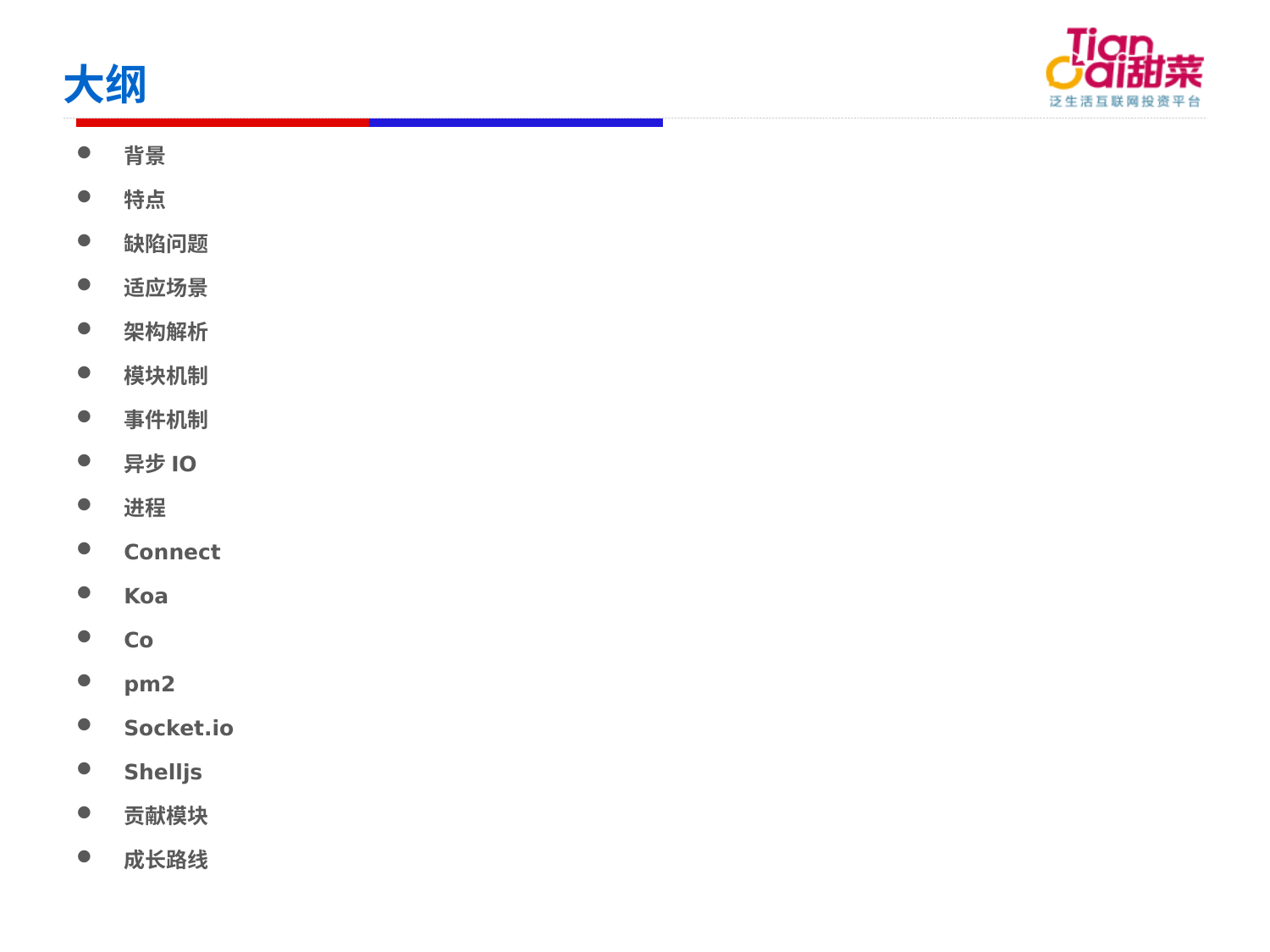

# 大纲
背景
特点
缺陷问题
适应场景
架构解析
模块机制
事件机制
异步IO
进程
Connect
Koa
Co
pm2
Socket.io
Shelljs
贡献模块
成长路线